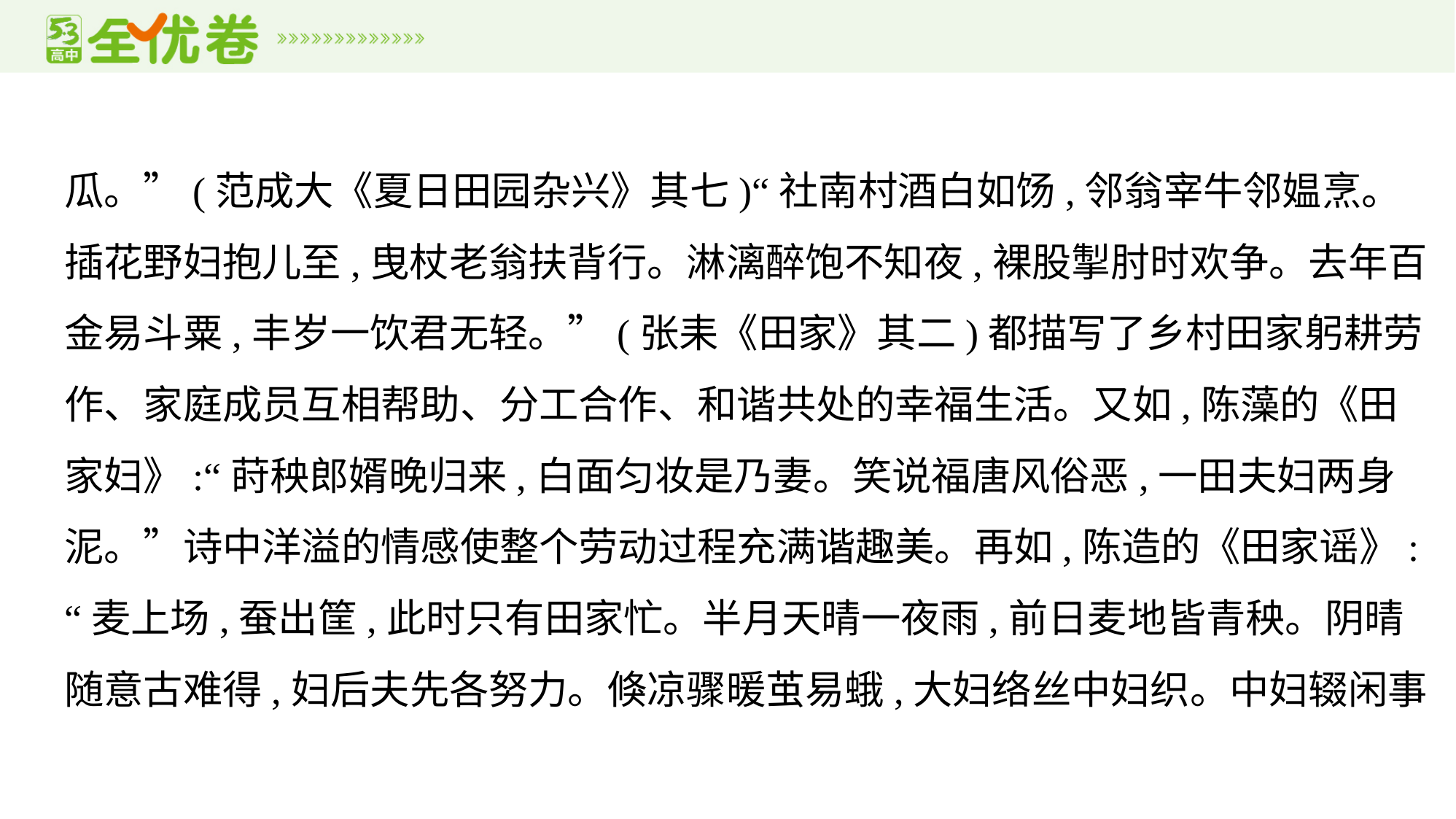

瓜。”(范成大《夏日田园杂兴》其七)“社南村酒白如饧,邻翁宰牛邻媪烹。
插花野妇抱儿至,曳杖老翁扶背行。淋漓醉饱不知夜,裸股掣肘时欢争。去年百
金易斗粟,丰岁一饮君无轻。”(张耒《田家》其二)都描写了乡村田家躬耕劳
作、家庭成员互相帮助、分工合作、和谐共处的幸福生活。又如,陈藻的《田
家妇》:“莳秧郎婿晚归来,白面匀妆是乃妻。笑说福唐风俗恶,一田夫妇两身
泥。”诗中洋溢的情感使整个劳动过程充满谐趣美。再如,陈造的《田家谣》:
“麦上场,蚕出筐,此时只有田家忙。半月天晴一夜雨,前日麦地皆青秧。阴晴
随意古难得,妇后夫先各努力。倏凉骤暖茧易蛾,大妇络丝中妇织。中妇辍闲事